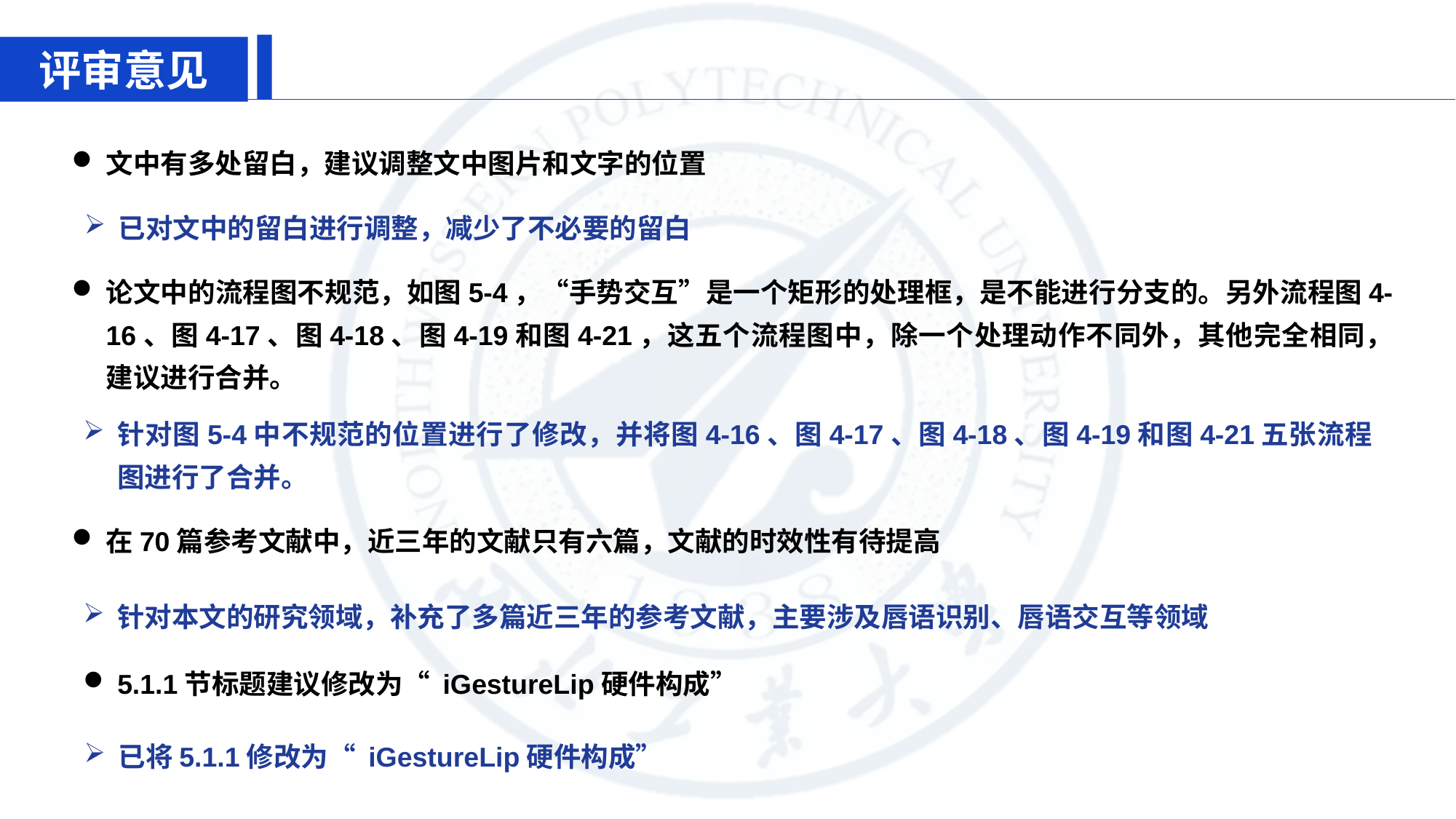

评审意见
文中有多处留白，建议调整文中图片和文字的位置
已对文中的留白进行调整，减少了不必要的留白
论文中的流程图不规范，如图5-4，“手势交互”是一个矩形的处理框，是不能进行分支的。另外流程图4-16、图4-17、图4-18、图4-19和图4-21，这五个流程图中，除一个处理动作不同外，其他完全相同，建议进行合并。
针对图5-4中不规范的位置进行了修改，并将图4-16、图4-17、图4-18、图4-19和图4-21五张流程图进行了合并。
在70篇参考文献中，近三年的文献只有六篇，文献的时效性有待提高
针对本文的研究领域，补充了多篇近三年的参考文献，主要涉及唇语识别、唇语交互等领域
5.1.1节标题建议修改为“ iGestureLip硬件构成”
已将5.1.1修改为“ iGestureLip硬件构成”